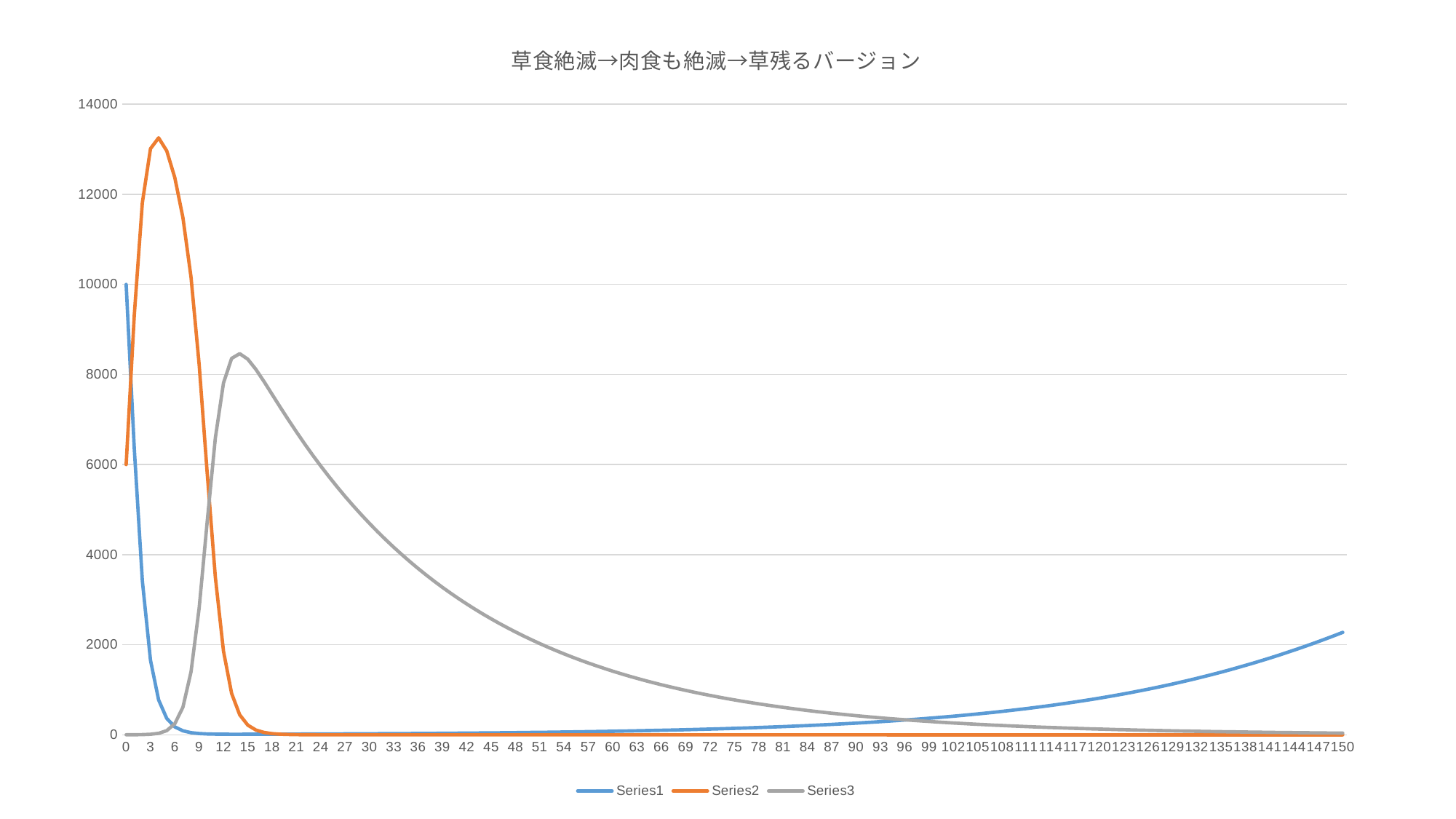

### Chart: 草食絶滅→肉食も絶滅→草残るバージョン

| Category |  |  |  |
|---|---|---|---|
| 0 | 10000.0 | 6000.0 | 1.2 |
| 1 | 6355.207082 | 9315.812227 | 2.124142 |
| 2 | 3416.196054 | 11815.984808 | 4.772458 |
| 3 | 1657.890914 | 13013.905447 | 12.416335 |
| 4 | 776.05235 | 13254.572087 | 34.099325 |
| 5 | 365.248704 | 12967.257667 | 93.288215 |
| 6 | 176.837261 | 12371.738574 | 246.298352 |
| 7 | 89.549873 | 11482.759966 | 613.498937 |
| 8 | 48.441822 | 10156.395097 | 1401.721266 |
| 9 | 28.899829 | 8218.803026 | 2815.966911 |
| 10 | 19.698685 | 5797.524557 | 4745.455757 |
| 11 | 15.534863 | 3495.402143 | 6593.645014 |
| 12 | 13.814356 | 1858.314088 | 7811.667191 |
| 13 | 13.262672 | 920.965356 | 8357.687114 |
| 14 | 13.269339 | 445.258108 | 8463.582375 |
| 15 | 13.549438 | 215.636013 | 8340.958334 |
| 16 | 13.971289 | 105.973238 | 8113.658044 |
| 17 | 14.473811 | 53.149522 | 7843.43602 |
| 18 | 15.028447 | 27.262485 | 7559.286447 |
| 19 | 15.621823 | 14.309344 | 7274.529619 |
| 20 | 16.247796 | 7.68358 | 6995.205452 |
| 21 | 16.903759 | 4.218453 | 6723.978536 |
| 22 | 17.588877 | 2.366368 | 6461.934369 |
| 23 | 18.30324 | 1.355257 | 6209.41106 |
| 24 | 19.047436 | 0.791839 | 5966.389974 |
| 25 | 19.822342 | 0.471627 | 5732.682413 |
| 26 | 20.629015 | 0.286144 | 5508.020435 |
| 27 | 21.46863 | 0.17672 | 5292.101775 |
| 28 | 22.342457 | 0.111019 | 5084.612376 |
| 29 | 23.25184 | 0.070898 | 4885.237791 |
| 30 | 24.198194 | 0.045996 | 4693.668956 |
| 31 | 25.182997 | 0.030296 | 4509.60506 |
| 32 | 26.207794 | 0.020247 | 4332.754898 |
| 33 | 27.274193 | 0.013722 | 4162.83743 |
| 34 | 28.38387 | 0.009426 | 3999.581899 |
| 35 | 29.538568 | 0.006559 | 3842.727733 |
| 36 | 30.7401 | 0.004621 | 3692.024315 |
| 37 | 31.990353 | 0.003295 | 3547.2307 |
| 38 | 33.291289 | 0.002376 | 3408.115289 |
| 39 | 34.644947 | 0.001733 | 3274.455509 |
| 40 | 36.053448 | 0.001277 | 3146.037473 |
| 41 | 37.518997 | 0.000951 | 3022.655659 |
| 42 | 39.043887 | 0.000715 | 2904.112589 |
| 43 | 40.630502 | 0.000543 | 2790.218517 |
| 44 | 42.281318 | 0.000416 | 2680.791134 |
| 45 | 43.998911 | 0.000321 | 2575.655275 |
| 46 | 45.785957 | 0.00025 | 2474.642641 |
| 47 | 47.645238 | 0.000196 | 2377.591532 |
| 48 | 49.579645 | 0.000155 | 2284.346587 |
| 49 | 51.592183 | 0.000124 | 2194.758537 |
| 50 | 53.685973 | 0.0001 | 2108.683969 |
| 51 | 55.86426 | 8.1e-05 | 2025.98509 |
| 52 | 58.130413 | 6.6e-05 | 1946.529513 |
| 53 | 60.487935 | 5.4e-05 | 1870.190043 |
| 54 | 62.940463 | 4.4e-05 | 1796.844471 |
| 55 | 65.491776 | 3.7e-05 | 1726.375382 |
| 56 | 68.145797 | 3.1e-05 | 1658.669967 |
| 57 | 70.906605 | 2.6e-05 | 1593.619838 |
| 58 | 73.778431 | 2.2e-05 | 1531.120861 |
| 59 | 76.765672 | 1.8e-05 | 1471.072984 |
| 60 | 79.872891 | 1.6e-05 | 1413.380079 |
| 61 | 83.104828 | 1.3e-05 | 1357.949789 |
| 62 | 86.4664 | 1.1e-05 | 1304.693377 |
| 63 | 89.962714 | 1e-05 | 1253.525588 |
| 64 | 93.59907 | 9e-06 | 1204.36451 |
| 65 | 97.380965 | 7e-06 | 1157.131443 |
| 66 | 101.314107 | 7e-06 | 1111.750774 |
| 67 | 105.404415 | 6e-06 | 1068.149856 |
| 68 | 109.658031 | 5e-06 | 1026.258889 |
| 69 | 114.081324 | 4e-06 | 986.010813 |
| 70 | 118.6809 | 4e-06 | 947.341195 |
| 71 | 123.463608 | 4e-06 | 910.188133 |
| 72 | 128.43655 | 3e-06 | 874.492148 |
| 73 | 133.607086 | 3e-06 | 840.196097 |
| 74 | 138.982846 | 3e-06 | 807.245077 |
| 75 | 144.571735 | 2e-06 | 775.586339 |
| 76 | 150.381942 | 2e-06 | 745.169201 |
| 77 | 156.421952 | 2e-06 | 715.944969 |
| 78 | 162.700549 | 2e-06 | 687.866861 |
| 79 | 169.226832 | 2e-06 | 660.889927 |
| 80 | 176.010216 | 1e-06 | 634.970982 |
| 81 | 183.060448 | 1e-06 | 610.068532 |
| 82 | 190.387612 | 1e-06 | 586.142712 |
| 83 | 198.00214 | 1e-06 | 563.155221 |
| 84 | 205.91482 | 1e-06 | 541.069259 |
| 85 | 214.136805 | 1e-06 | 519.84947 |
| 86 | 222.679625 | 1e-06 | 499.461884 |
| 87 | 231.555194 | 1e-06 | 479.873864 |
| 88 | 240.775816 | 1e-06 | 461.054051 |
| 89 | 250.354201 | 1e-06 | 442.972318 |
| 90 | 260.303468 | 1e-06 | 425.59972 |
| 91 | 270.637155 | 1e-06 | 408.908444 |
| 92 | 281.369228 | 1e-06 | 392.871771 |
| 93 | 292.51409 | 1e-06 | 377.464028 |
| 94 | 304.086586 | 0.0 | 362.660549 |
| 95 | 316.102013 | 0.0 | 348.437637 |
| 96 | 328.576125 | 0.0 | 334.772523 |
| 97 | 341.52514 | 0.0 | 321.643331 |
| 98 | 354.965746 | 0.0 | 309.029043 |
| 99 | 368.915107 | 0.0 | 296.909465 |
| 100 | 383.390865 | 0.0 | 285.265195 |
| 101 | 398.411145 | 0.0 | 274.077594 |
| 102 | 413.994558 | 0.0 | 263.328751 |
| 103 | 430.160202 | 0.0 | 253.001458 |
| 104 | 446.927663 | 0.0 | 243.079184 |
| 105 | 464.317013 | 0.0 | 233.546044 |
| 106 | 482.34881 | 0.0 | 224.386777 |
| 107 | 501.044092 | 0.0 | 215.58672 |
| 108 | 520.424376 | 0.0 | 207.131787 |
| 109 | 540.511646 | 0.0 | 199.008441 |
| 110 | 561.328348 | 0.0 | 191.203678 |
| 111 | 582.89738 | 0.0 | 183.705005 |
| 112 | 605.242077 | 0.0 | 176.500416 |
| 113 | 628.386196 | 0.0 | 169.578379 |
| 114 | 652.353903 | 0.0 | 162.927812 |
| 115 | 677.169747 | 0.0 | 156.538068 |
| 116 | 702.858643 | 0.0 | 150.398919 |
| 117 | 729.445844 | 0.0 | 144.500537 |
| 118 | 756.956911 | 0.0 | 138.833479 |
| 119 | 785.417685 | 0.0 | 133.388673 |
| 120 | 814.854251 | 0.0 | 128.157403 |
| 121 | 845.292898 | 0.0 | 123.131294 |
| 122 | 876.760076 | 0.0 | 118.3023 |
| 123 | 909.282357 | 0.0 | 113.662691 |
| 124 | 942.886376 | 0.0 | 109.205039 |
| 125 | 977.598785 | 0.0 | 104.922209 |
| 126 | 1013.446188 | 0.0 | 100.807343 |
| 127 | 1050.455087 | 0.0 | 96.853856 |
| 128 | 1088.651809 | 0.0 | 93.055417 |
| 129 | 1128.062436 | 0.0 | 89.405947 |
| 130 | 1168.712734 | 0.0 | 85.899602 |
| 131 | 1210.628068 | 0.0 | 82.53077 |
| 132 | 1253.833322 | 0.0 | 79.294058 |
| 133 | 1298.352806 | 0.0 | 76.184284 |
| 134 | 1344.210168 | 0.0 | 73.196469 |
| 135 | 1391.428294 | 0.0 | 70.325832 |
| 136 | 1440.029208 | 0.0 | 67.567776 |
| 137 | 1490.033964 | 0.0 | 64.917886 |
| 138 | 1541.462545 | 0.0 | 62.37192 |
| 139 | 1594.333741 | 0.0 | 59.925803 |
| 140 | 1648.665042 | 0.0 | 57.575618 |
| 141 | 1704.472517 | 0.0 | 55.317603 |
| 142 | 1761.770696 | 0.0 | 53.148143 |
| 143 | 1820.572447 | 0.0 | 51.063766 |
| 144 | 1880.888856 | 0.0 | 49.061135 |
| 145 | 1942.729102 | 0.0 | 47.137043 |
| 146 | 2006.100335 | 0.0 | 45.28841 |
| 147 | 2071.007555 | 0.0 | 43.512278 |
| 148 | 2137.453491 | 0.0 | 41.805803 |
| 149 | 2205.438486 | 0.0 | 40.166253 |
| 150 | 2274.960379 | 0.0 | 38.591002 |